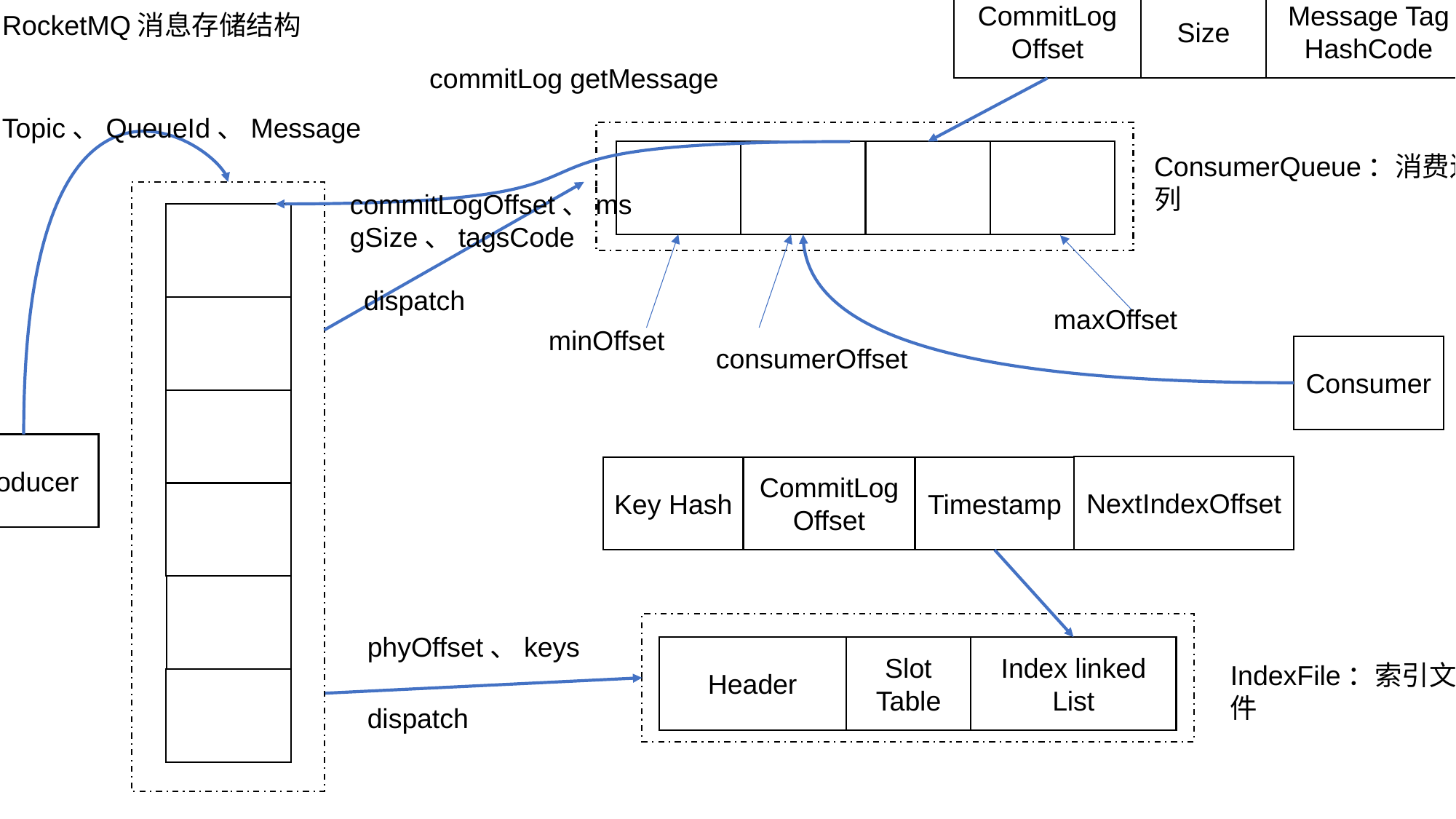

CommitLog Offset
Size
Message Tag HashCode
RocketMQ消息存储结构
commitLog getMessage
Topic、QueueId、Message

ConsumerQueue：消费逻辑队列
commitLogOffset、msgSize、tagsCode

dispatch

maxOffset
minOffset
consumerOffset
Consumer

Producer
NextIndexOffset
Key Hash
CommitLog Offset
Timestamp

phyOffset、keys
Header
Slot Table
Index linked List
IndexFile：索引文件

dispatch